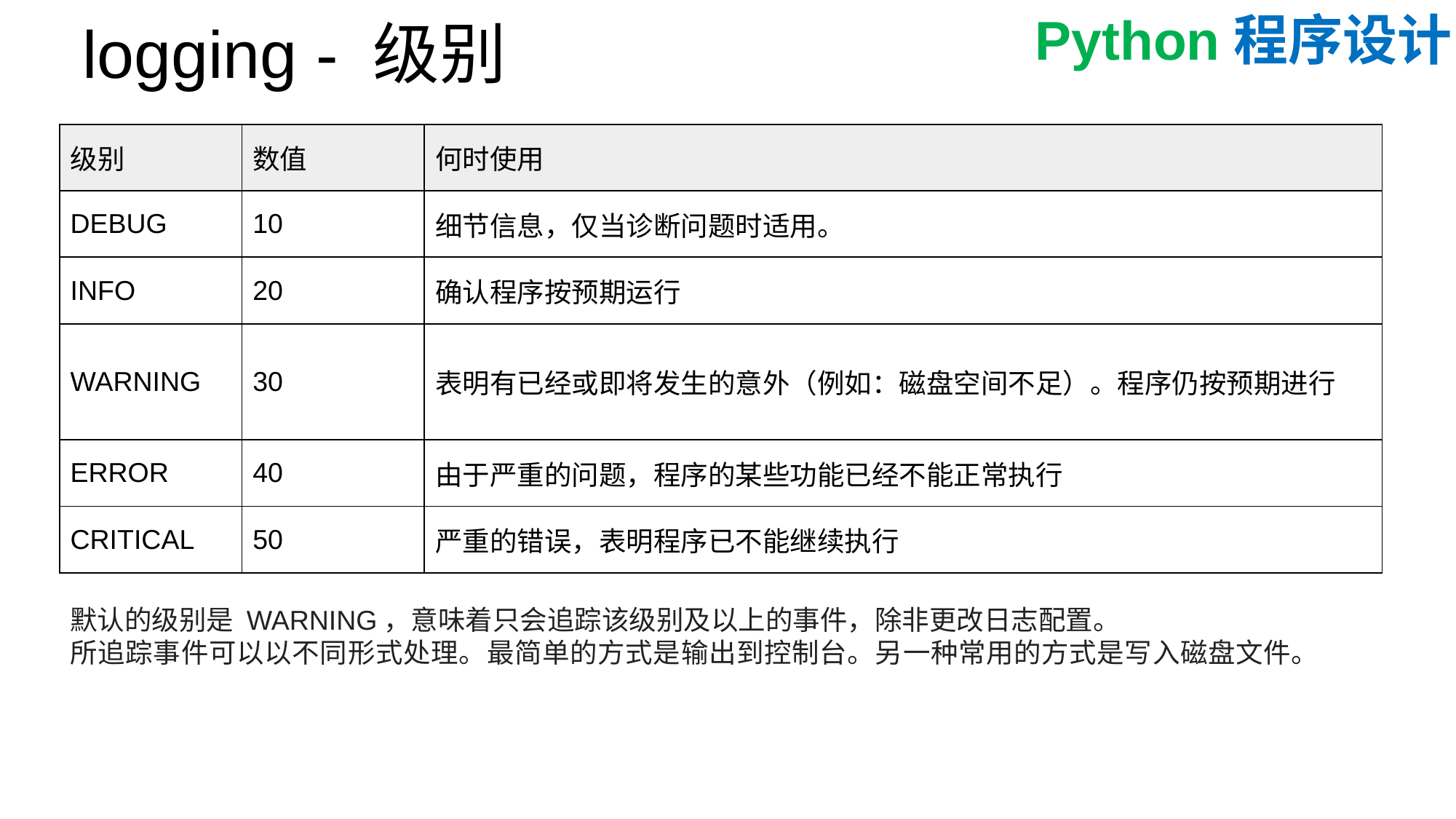

# logging - 级别
| 级别 | 数值 | 何时使用 |
| --- | --- | --- |
| DEBUG | 10 | 细节信息，仅当诊断问题时适用。 |
| INFO | 20 | 确认程序按预期运行 |
| WARNING | 30 | 表明有已经或即将发生的意外（例如：磁盘空间不足）。程序仍按预期进行 |
| ERROR | 40 | 由于严重的问题，程序的某些功能已经不能正常执行 |
| CRITICAL | 50 | 严重的错误，表明程序已不能继续执行 |
默认的级别是 WARNING，意味着只会追踪该级别及以上的事件，除非更改日志配置。
所追踪事件可以以不同形式处理。最简单的方式是输出到控制台。另一种常用的方式是写入磁盘文件。